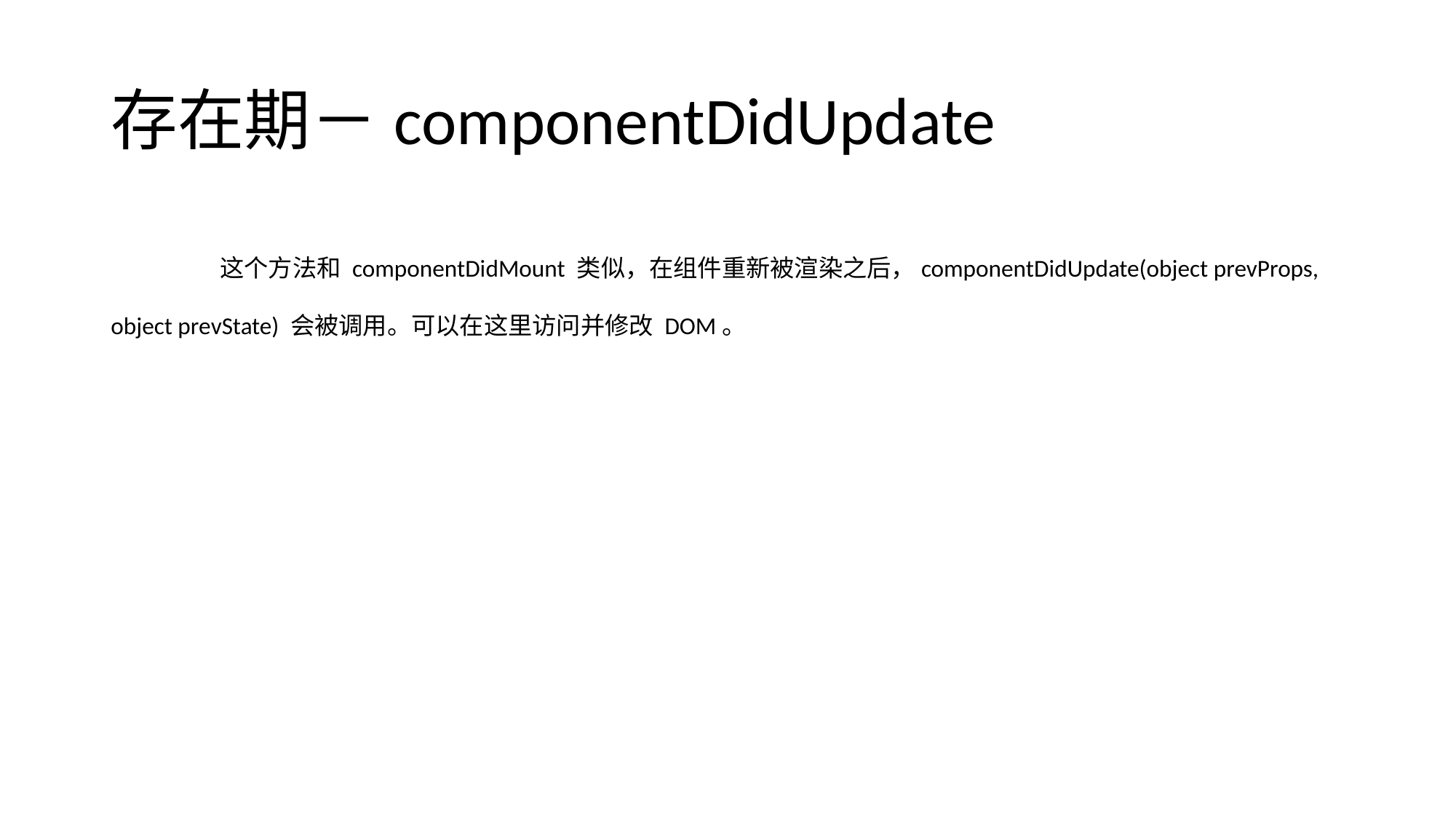

# 存在期－componentDidUpdate
	这个方法和 componentDidMount 类似，在组件重新被渲染之后，componentDidUpdate(object prevProps, object prevState) 会被调用。可以在这里访问并修改 DOM。